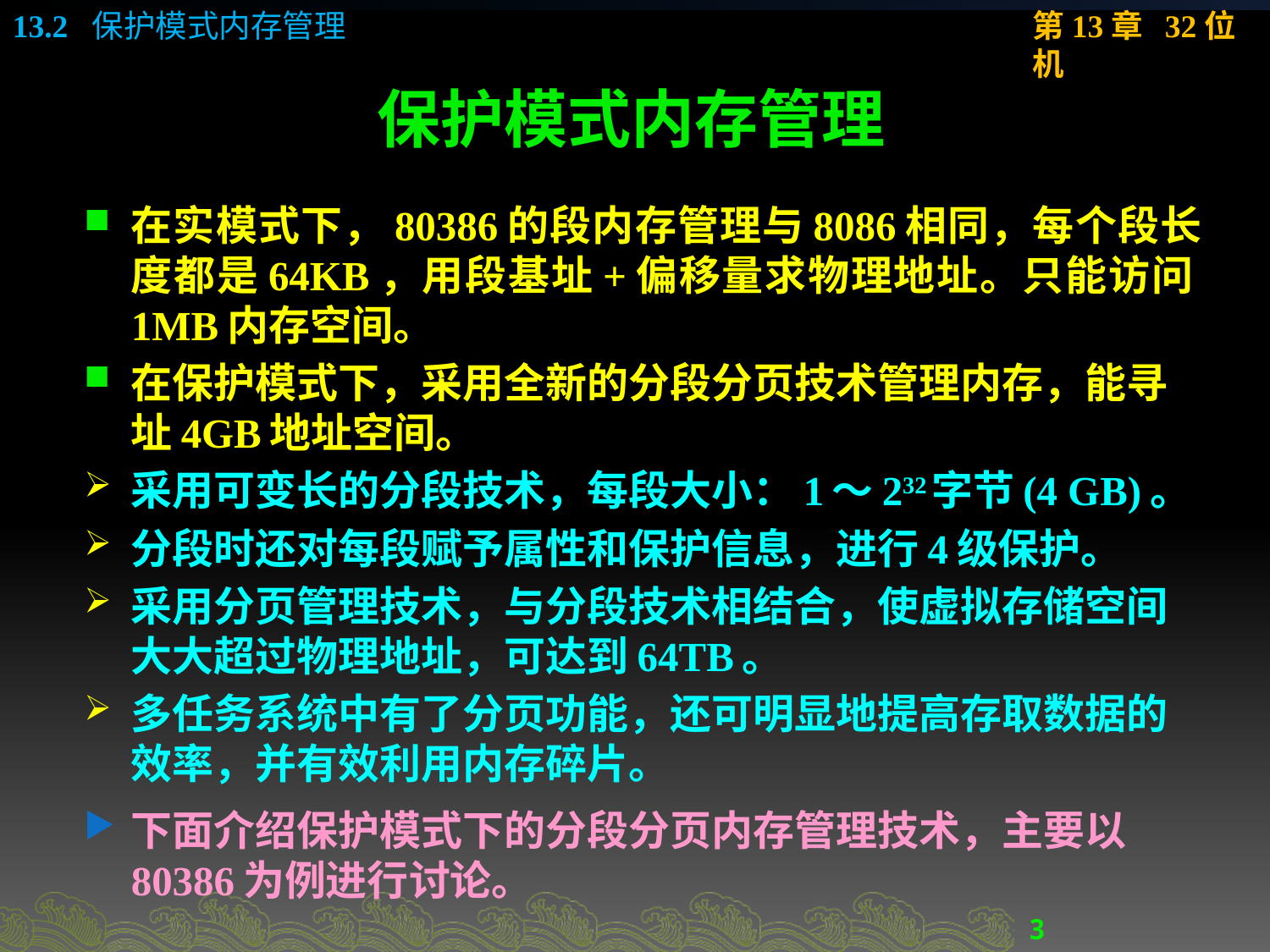

# 保护模式内存管理
在实模式下，80386的段内存管理与8086相同，每个段长度都是64KB，用段基址+偏移量求物理地址。只能访问1MB内存空间。
在保护模式下，采用全新的分段分页技术管理内存，能寻址4GB地址空间。
采用可变长的分段技术，每段大小：1～232字节(4 GB)。
分段时还对每段赋予属性和保护信息，进行4级保护。
采用分页管理技术，与分段技术相结合，使虚拟存储空间大大超过物理地址，可达到64TB。
多任务系统中有了分页功能，还可明显地提高存取数据的效率，并有效利用内存碎片。
下面介绍保护模式下的分段分页内存管理技术，主要以80386为例进行讨论。